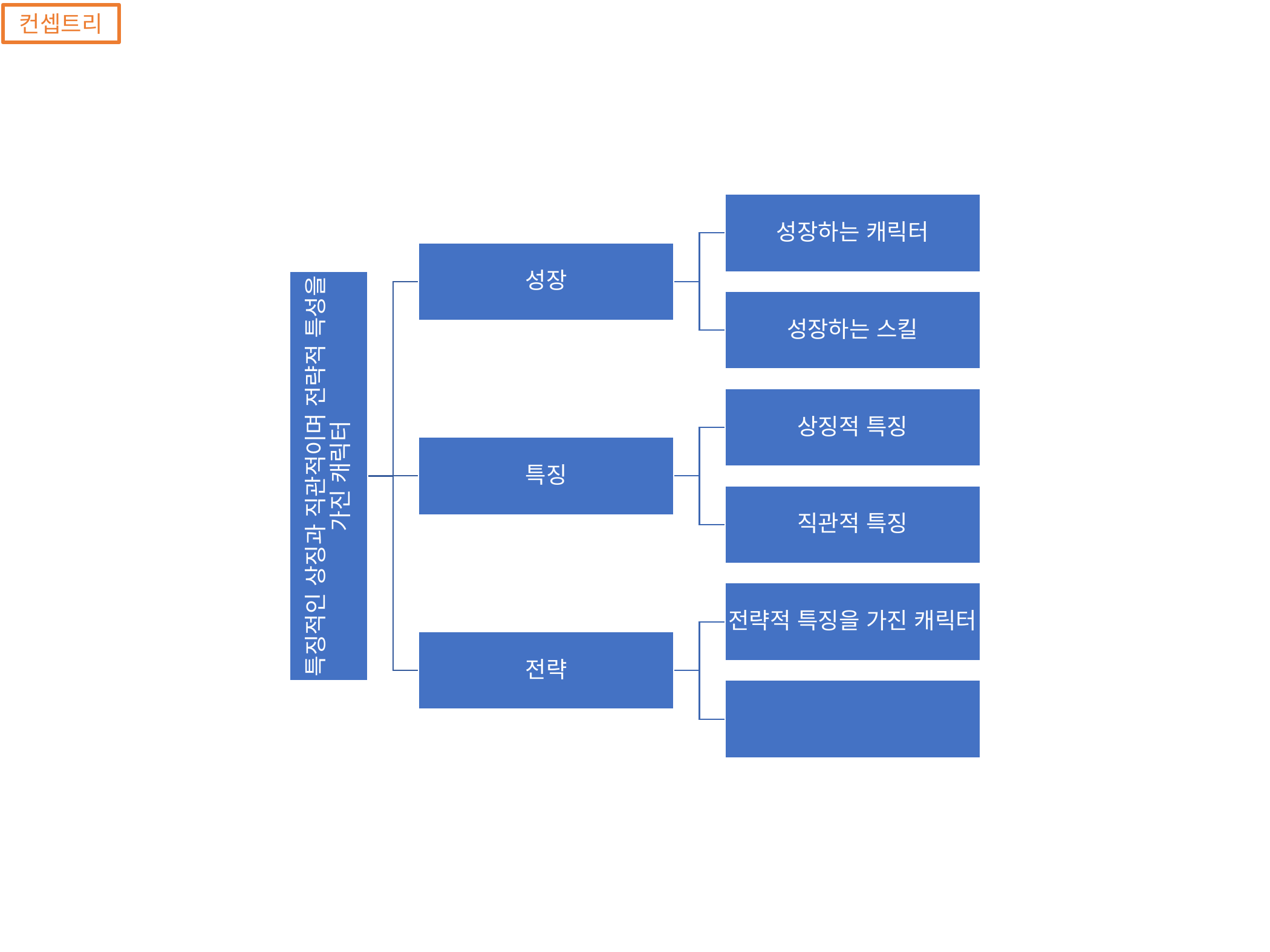

컨셉트리

특징적인 상징과 직관적이며 전략적 특성을 가진 캐릭터
성장
성장하는 캐릭터
성장하는 스킬
특징
상징적 특징
직관적 특징
전략
전략적 특징을 가진 캐릭터